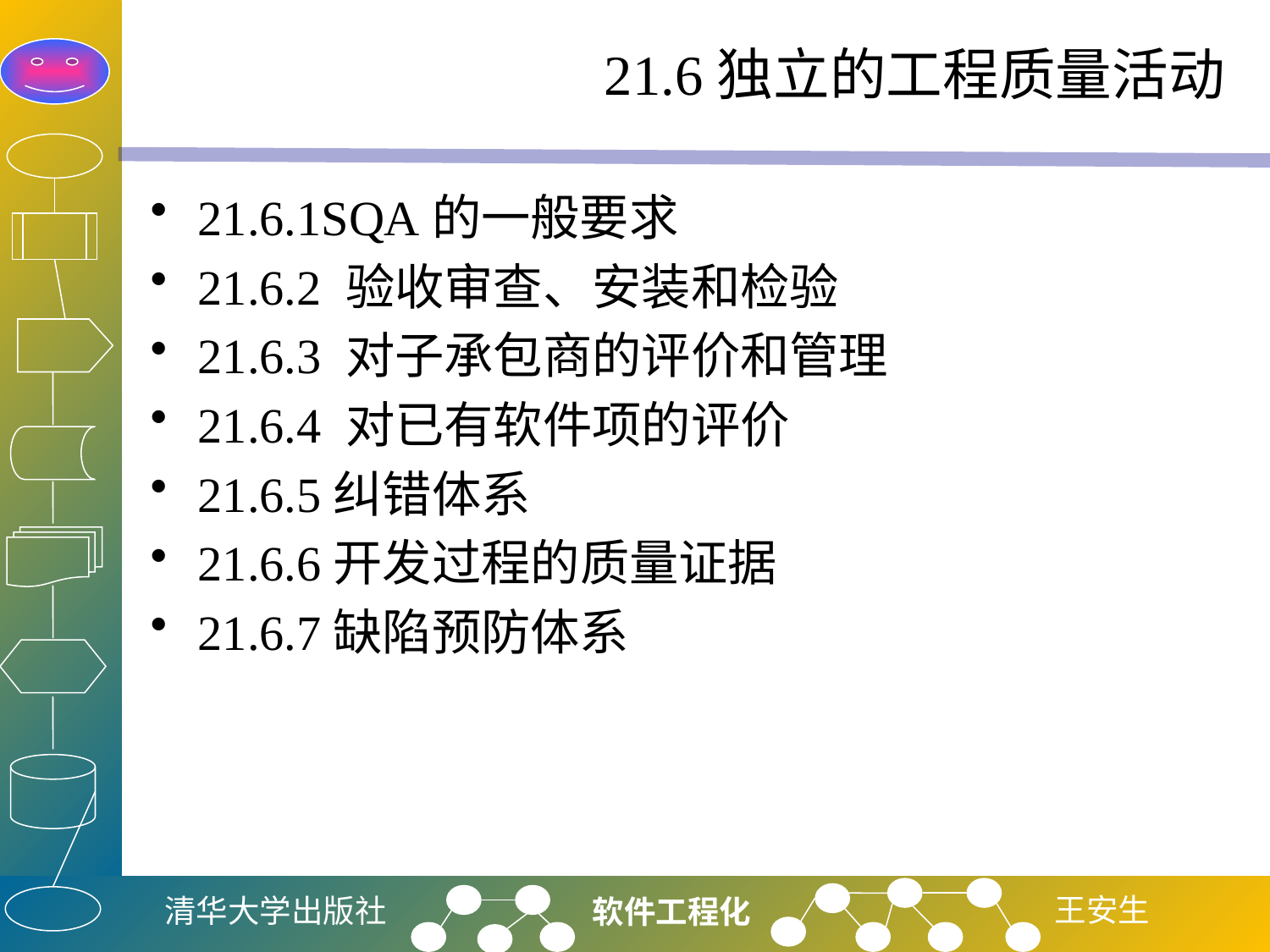

# 21.6独立的工程质量活动
21.6.1SQA的一般要求
21.6.2 验收审查、安装和检验
21.6.3 对子承包商的评价和管理
21.6.4 对已有软件项的评价
21.6.5纠错体系
21.6.6开发过程的质量证据
21.6.7缺陷预防体系